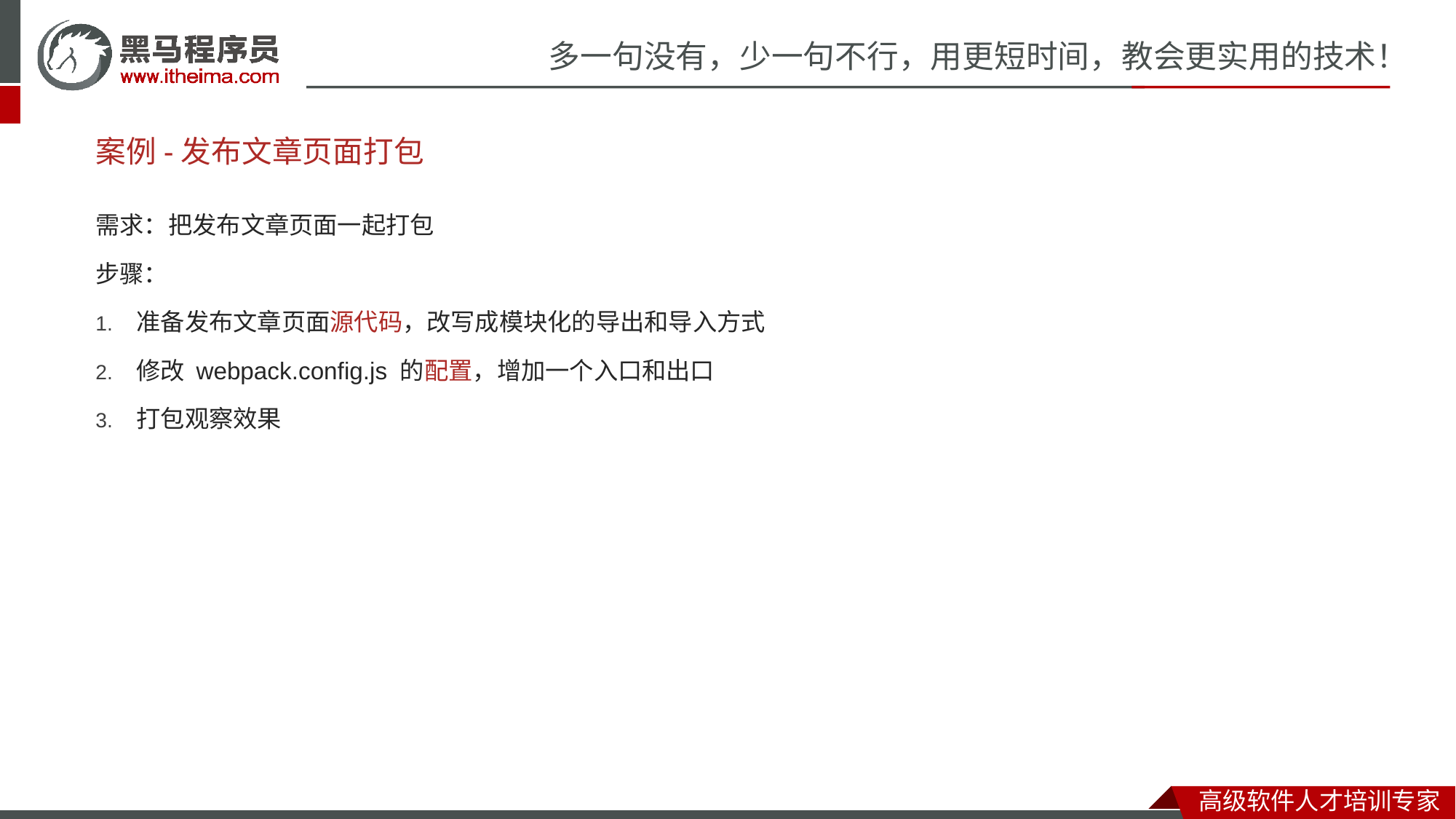

# 案例-发布文章页面打包
需求：把发布文章页面一起打包
步骤：
准备发布文章页面源代码，改写成模块化的导出和导入方式
修改 webpack.config.js 的配置，增加一个入口和出口
打包观察效果